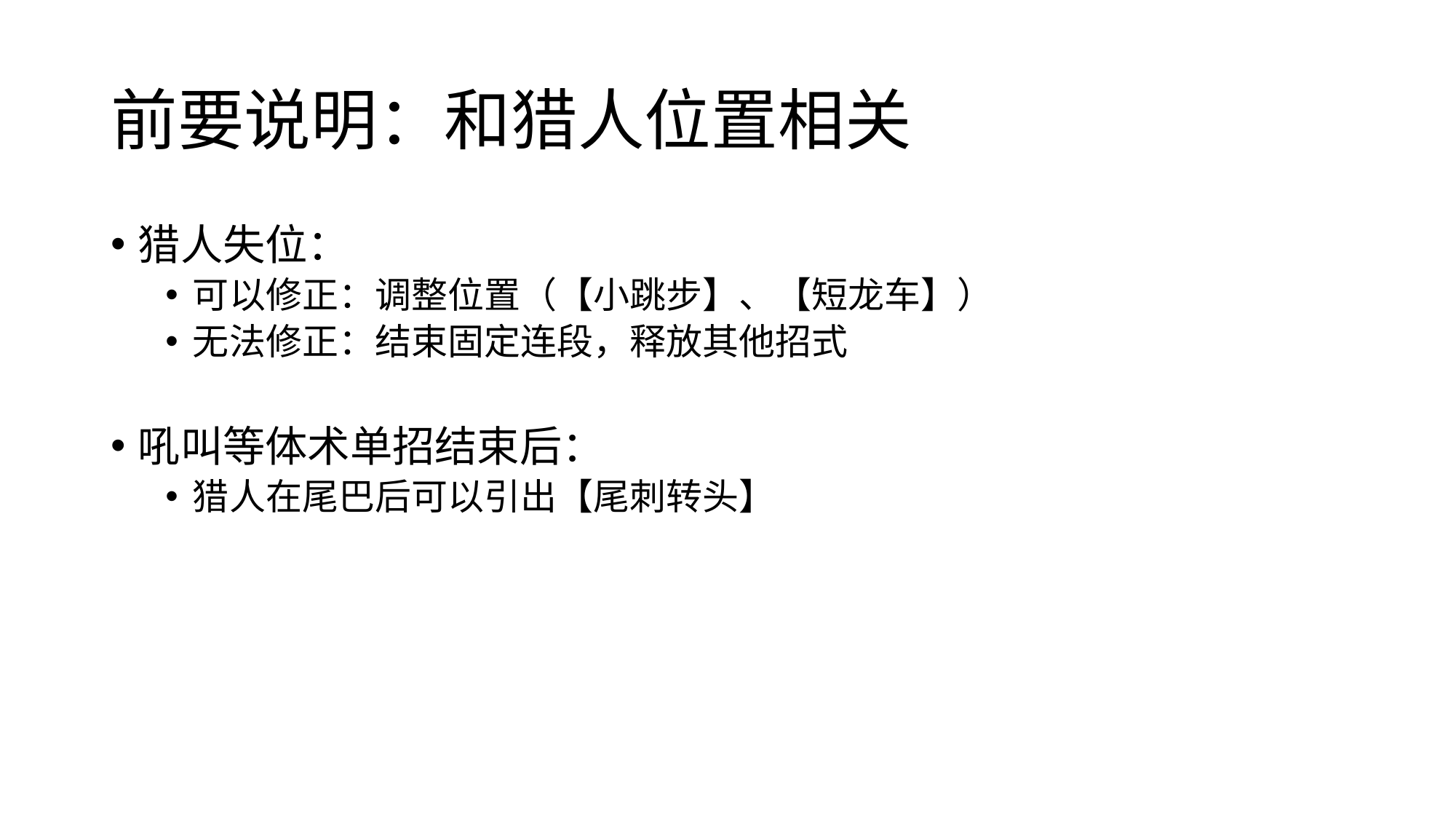

# 前要说明：和猎人位置相关
猎人失位：
可以修正：调整位置（【小跳步】、【短龙车】）
无法修正：结束固定连段，释放其他招式

吼叫等体术单招结束后：
猎人在尾巴后可以引出【尾刺转头】